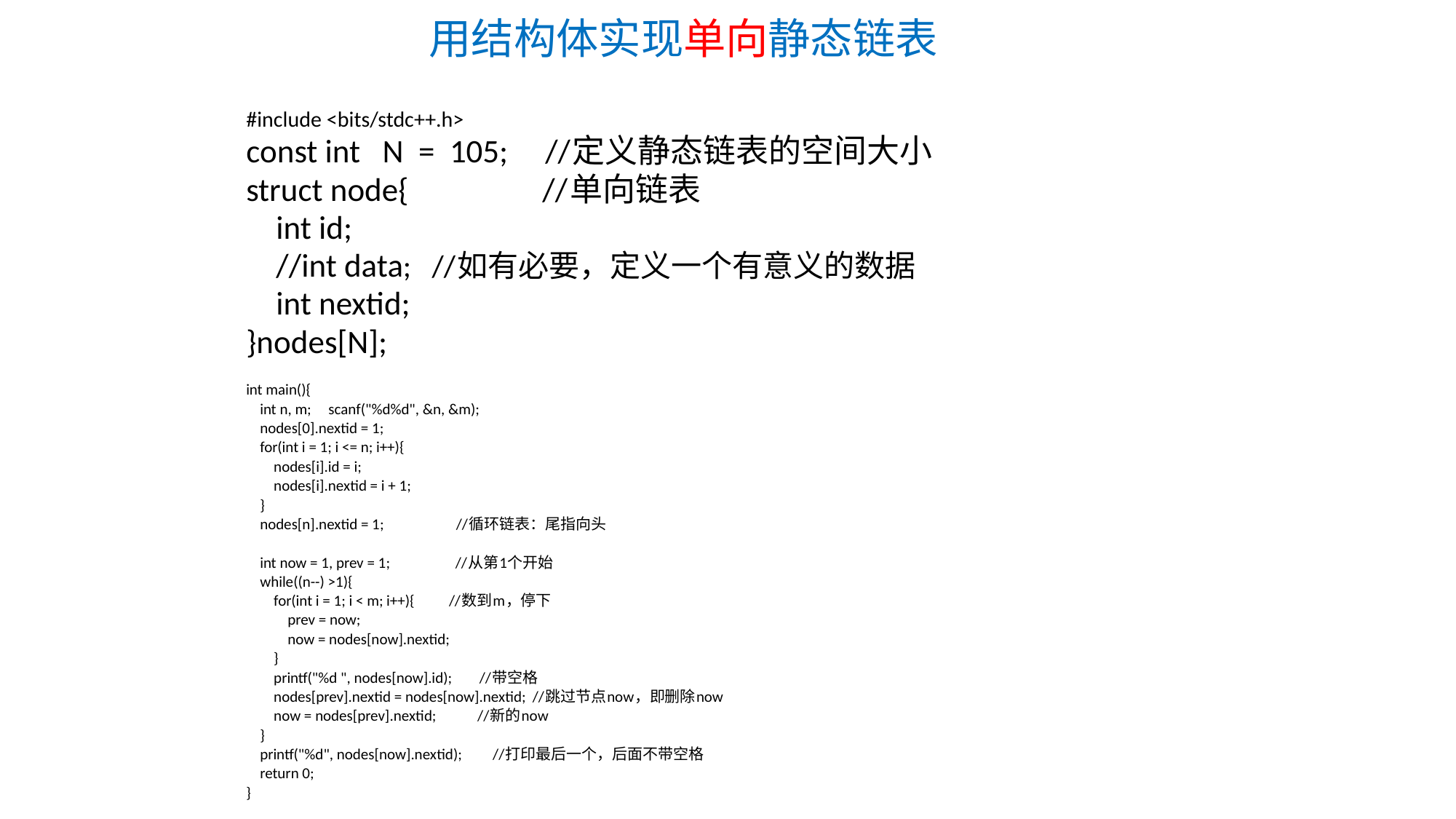

# 用结构体实现单向静态链表
#include <bits/stdc++.h>
const int   N  =  105;     //定义静态链表的空间大小
struct node{                  //单向链表
    int id;
    //int data;   //如有必要，定义一个有意义的数据
    int nextid;
}nodes[N];

int main(){
    int n, m;     scanf("%d%d", &n, &m);
    nodes[0].nextid = 1;
    for(int i = 1; i <= n; i++){
        nodes[i].id = i;
        nodes[i].nextid = i + 1;
    }
    nodes[n].nextid = 1;                     //循环链表：尾指向头

    int now = 1, prev = 1;                   //从第1个开始
    while((n--) >1){
        for(int i = 1; i < m; i++){          //数到m，停下
            prev = now;
            now = nodes[now].nextid;
        }
        printf("%d ", nodes[now].id);        //带空格
        nodes[prev].nextid = nodes[now].nextid;  //跳过节点now，即删除now
        now = nodes[prev].nextid;            //新的now
    }
    printf("%d", nodes[now].nextid);         //打印最后一个，后面不带空格
    return 0;
}